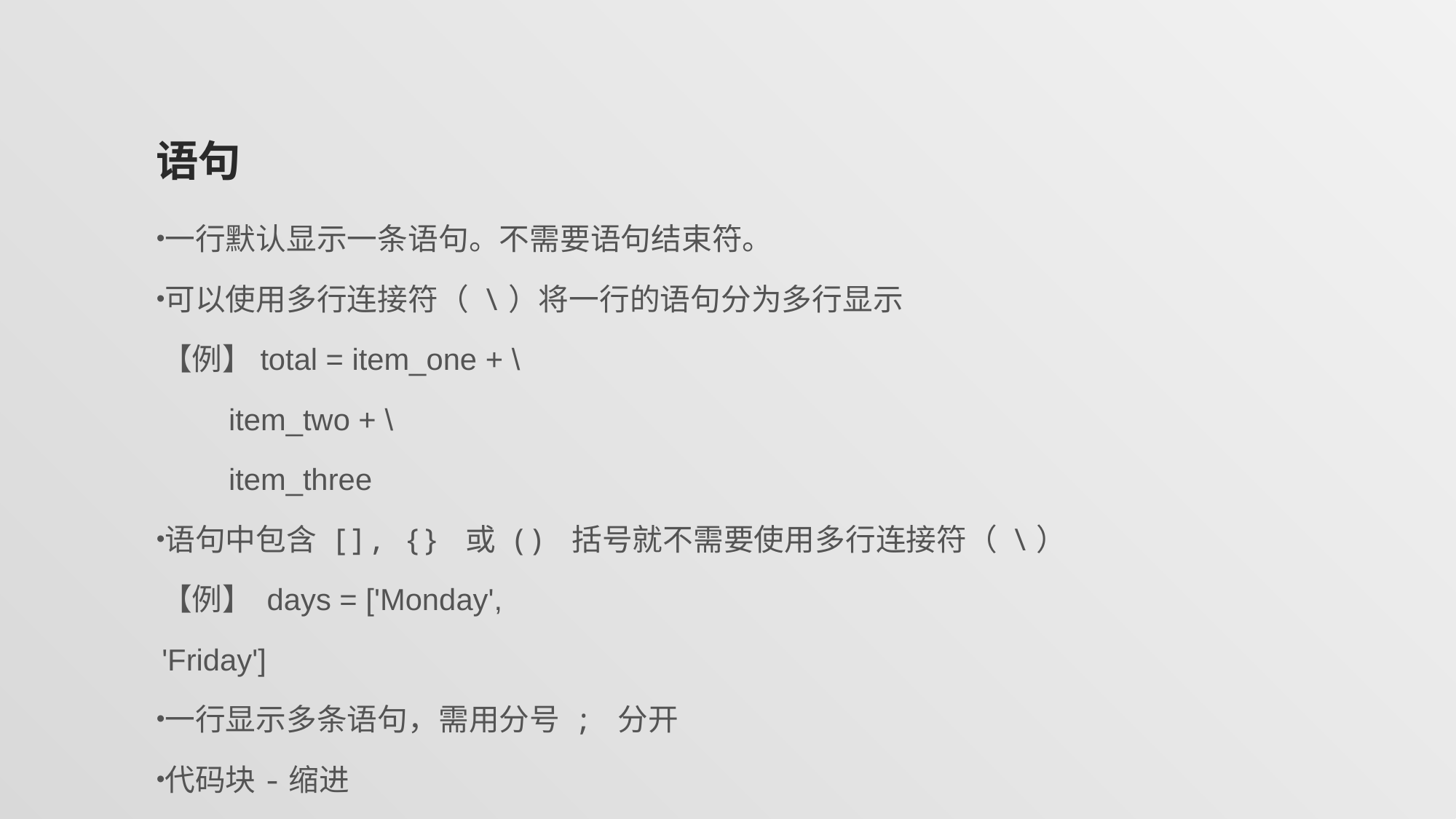

# 语句
一行默认显示一条语句。不需要语句结束符。
可以使用多行连接符（ \）将一行的语句分为多行显示
【例】total = item_one + \
        item_two + \
        item_three
语句中包含 [], {} 或 () 括号就不需要使用多行连接符（ \）
【例】 days = ['Monday',
'Friday']
一行显示多条语句，需用分号 ; 分开
代码块-缩进